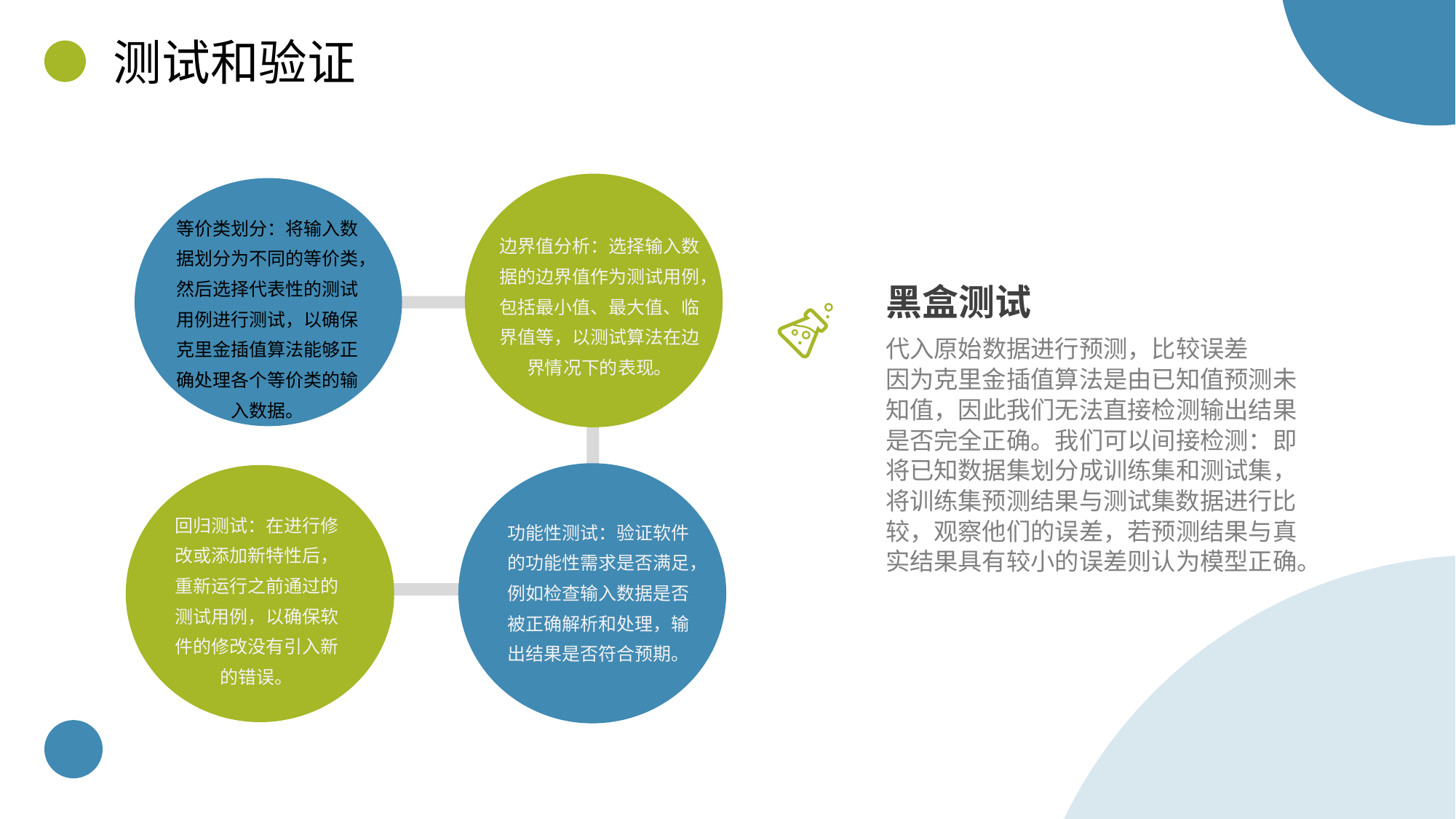

测试和验证

等价类划分：将输入数据划分为不同的等价类，然后选择代表性的测试用例进行测试，以确保克里金插值算法能够正确处理各个等价类的输入数据。
边界值分析：选择输入数据的边界值作为测试用例，包括最小值、最大值、临界值等，以测试算法在边界情况下的表现。
黑盒测试

代入原始数据进行预测，比较误差
因为克里金插值算法是由已知值预测未知值，因此我们无法直接检测输出结果是否完全正确。我们可以间接检测：即将已知数据集划分成训练集和测试集，将训练集预测结果与测试集数据进行比较，观察他们的误差，若预测结果与真实结果具有较小的误差则认为模型正确。

回归测试：在进行修改或添加新特性后，重新运行之前通过的测试用例，以确保软件的修改没有引入新的错误。
功能性测试：验证软件的功能性需求是否满足，例如检查输入数据是否被正确解析和处理，输出结果是否符合预期。